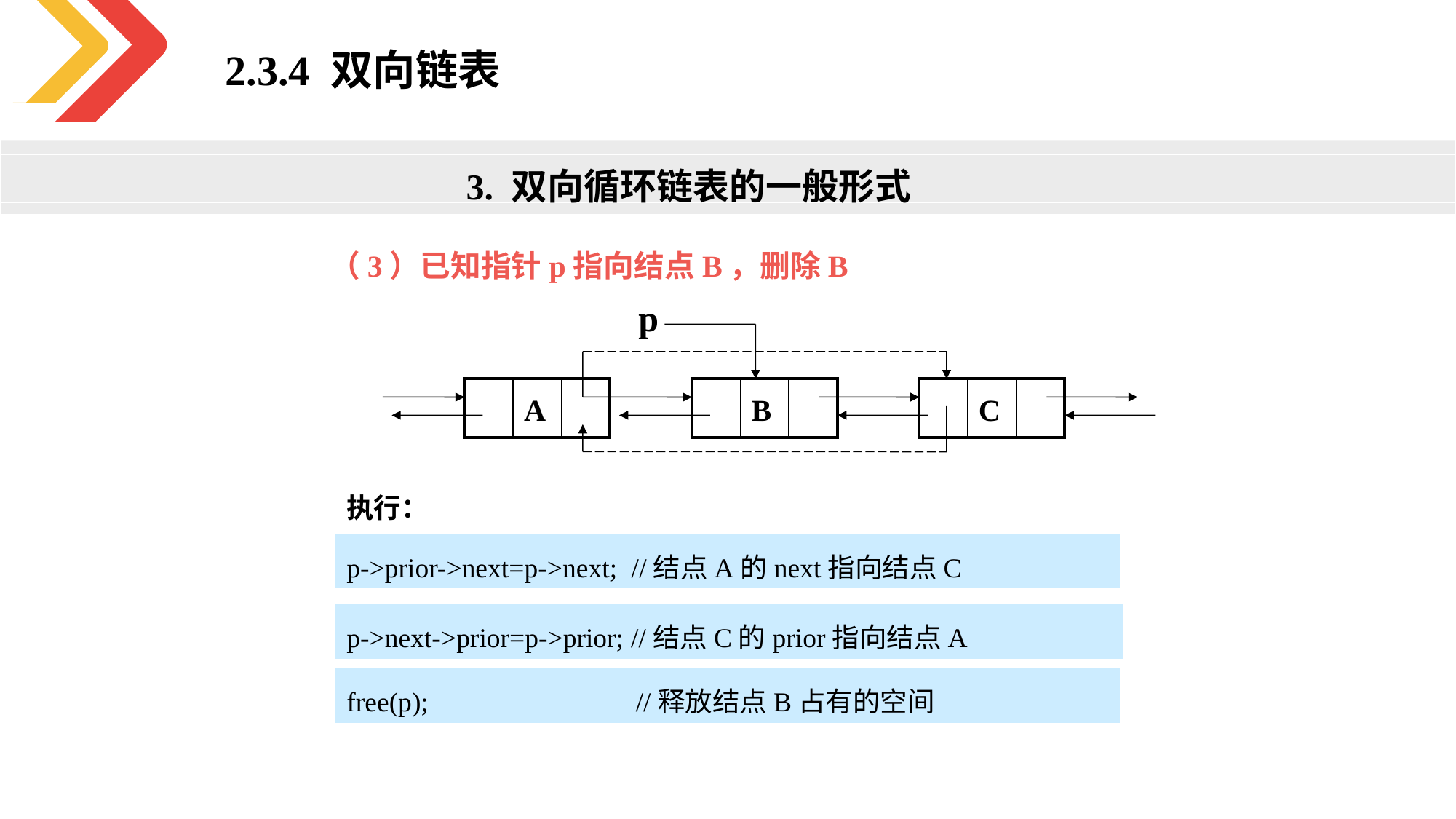

2.3.4 双向链表

3. 双向循环链表的一般形式
（3）已知指针p指向结点B，删除B
p

|  | A |  |
| --- | --- | --- |
|  | B |  |
| --- | --- | --- |
|  | C |  |
| --- | --- | --- |

执行：
p->prior->next=p->next;  //结点A的next指向结点C
p->next->prior=p->prior; //结点C的prior指向结点A
free(p);                              //释放结点B占有的空间